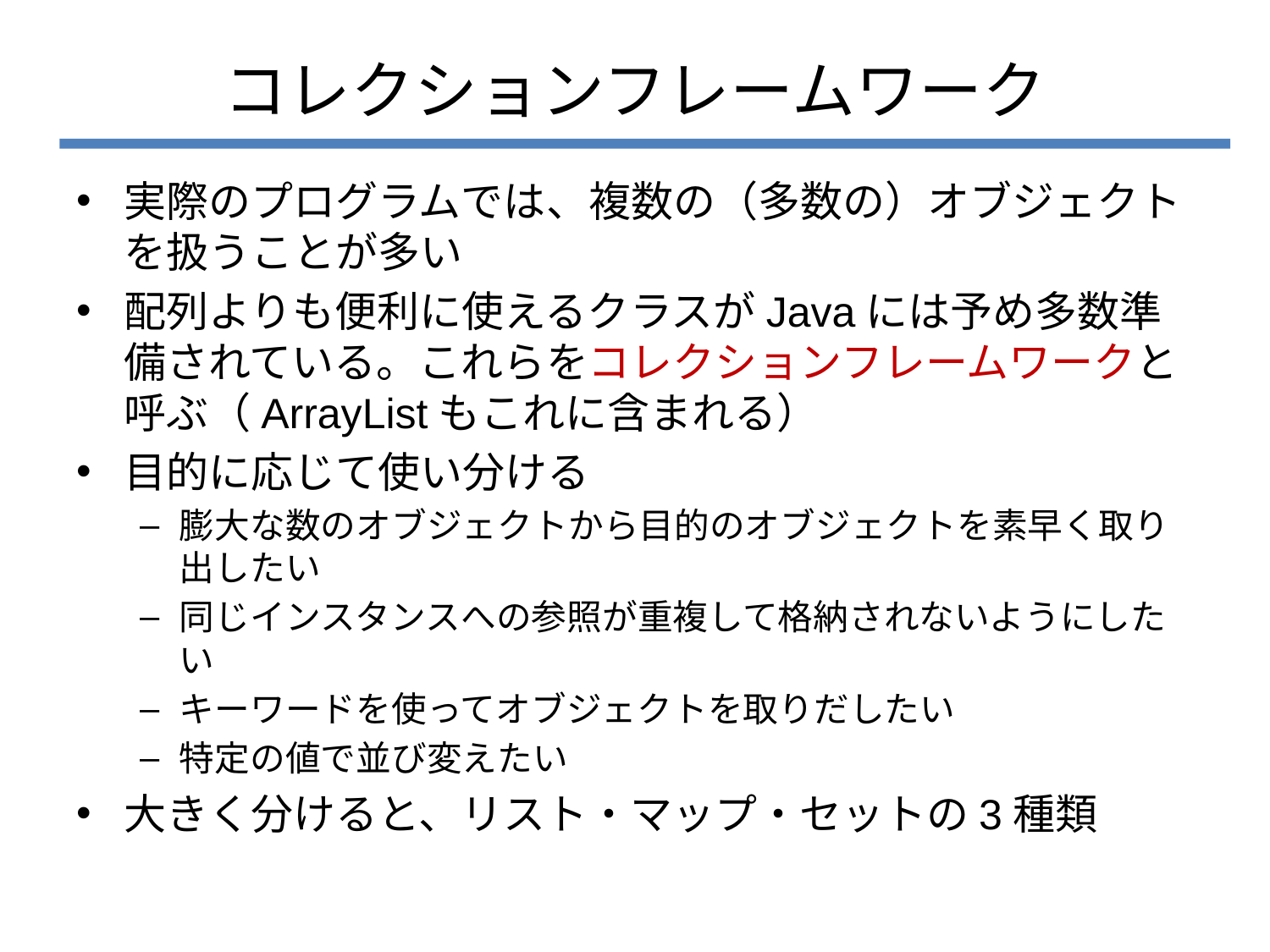

# コレクションフレームワーク
実際のプログラムでは、複数の（多数の）オブジェクトを扱うことが多い
配列よりも便利に使えるクラスがJavaには予め多数準備されている。これらをコレクションフレームワークと呼ぶ（ArrayListもこれに含まれる）
目的に応じて使い分ける
膨大な数のオブジェクトから目的のオブジェクトを素早く取り出したい
同じインスタンスへの参照が重複して格納されないようにしたい
キーワードを使ってオブジェクトを取りだしたい
特定の値で並び変えたい
大きく分けると、リスト・マップ・セットの3種類